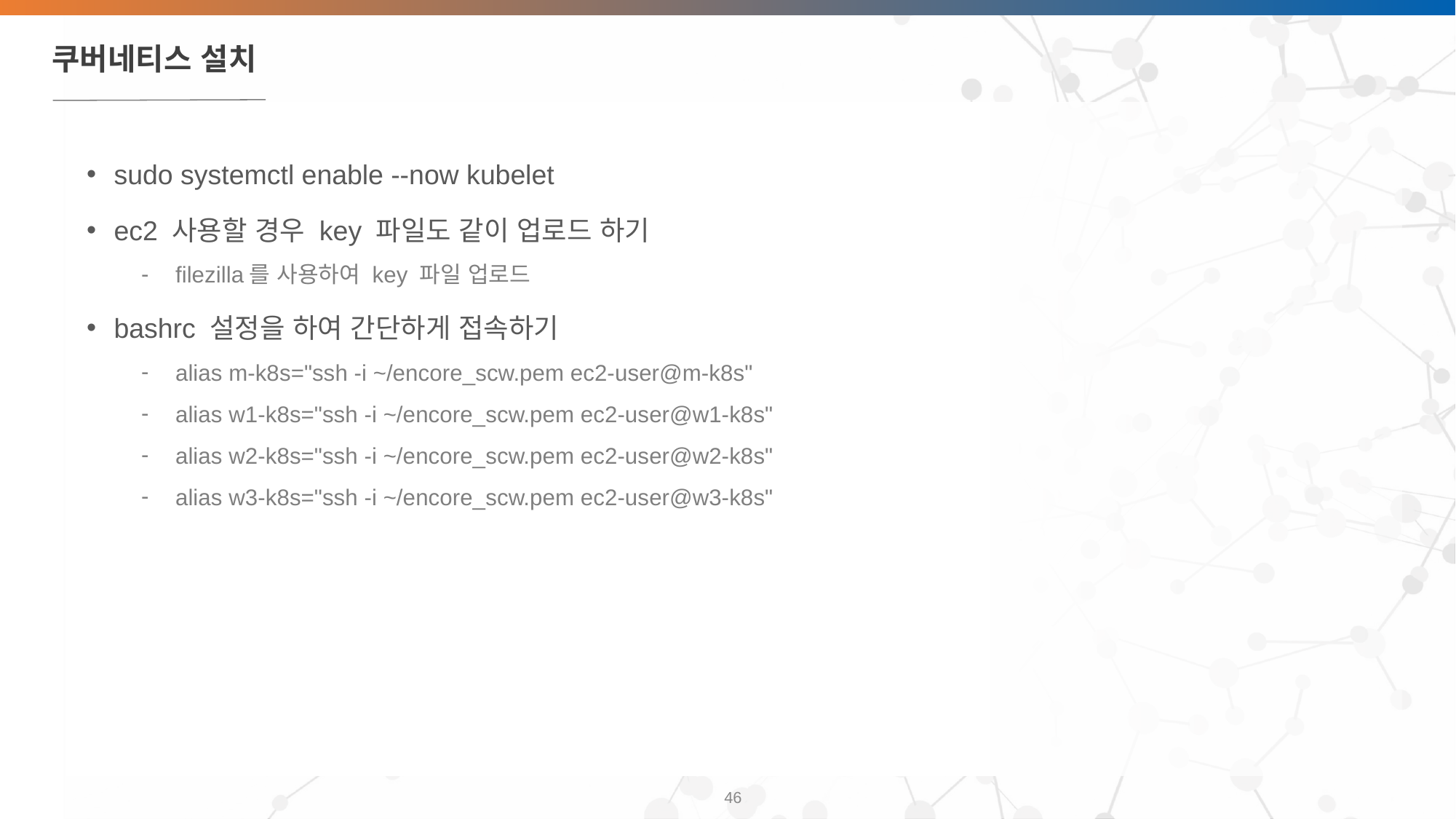

# 쿠버네티스 설치

sudo systemctl enable --now kubelet
ec2 사용할 경우 key 파일도 같이 업로드 하기
filezilla를 사용하여 key 파일 업로드
bashrc 설정을 하여 간단하게 접속하기
alias m-k8s="ssh -i ~/encore_scw.pem ec2-user@m-k8s"
alias w1-k8s="ssh -i ~/encore_scw.pem ec2-user@w1-k8s"
alias w2-k8s="ssh -i ~/encore_scw.pem ec2-user@w2-k8s"
alias w3-k8s="ssh -i ~/encore_scw.pem ec2-user@w3-k8s"

46